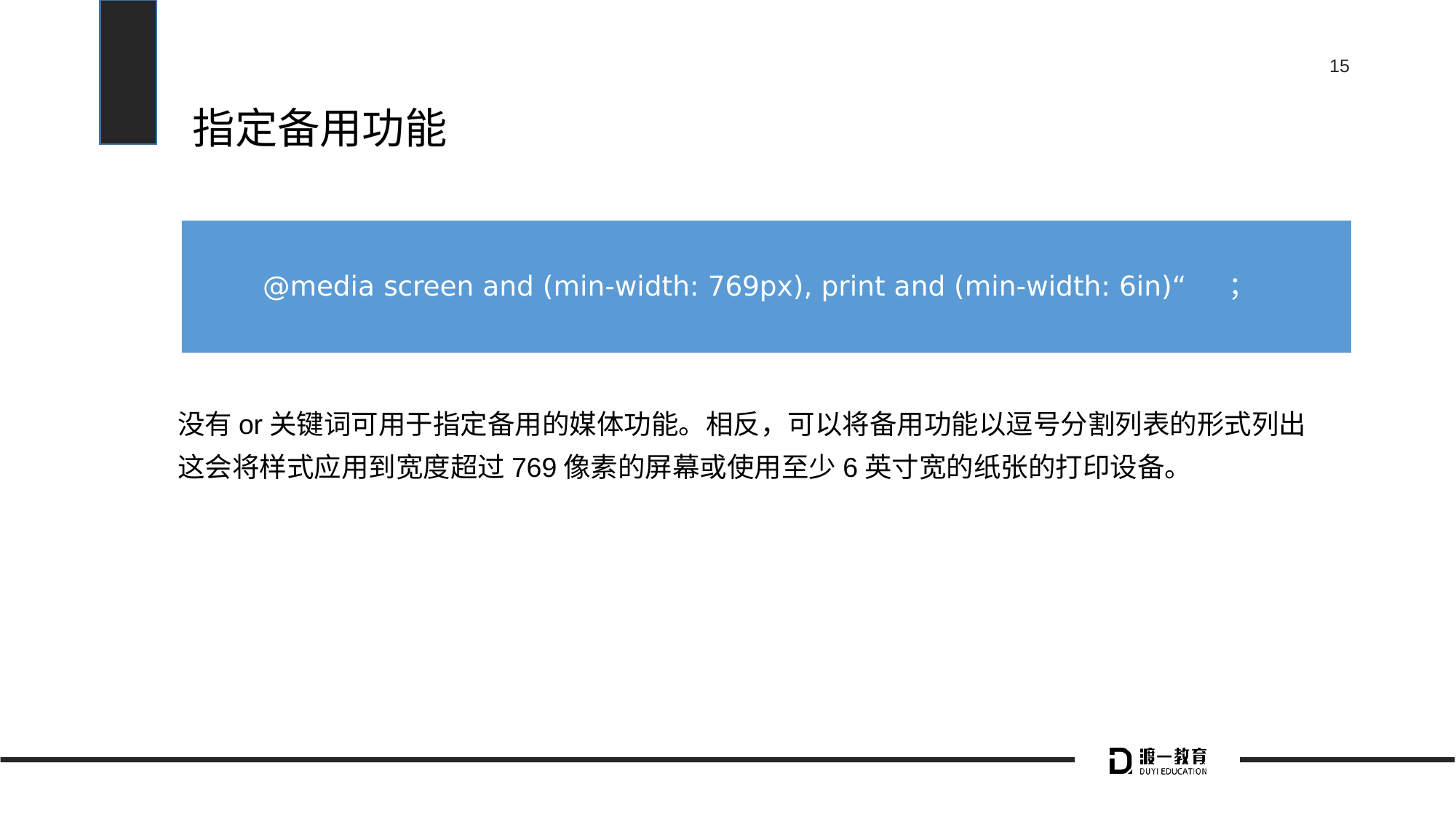

# 指定备用功能
@media screen and (min-width: 769px), print and (min-width: 6in)“    ；
没有or关键词可用于指定备用的媒体功能。相反，可以将备用功能以逗号分割列表的形式列出
这会将样式应用到宽度超过769像素的屏幕或使用至少6英寸宽的纸张的打印设备。